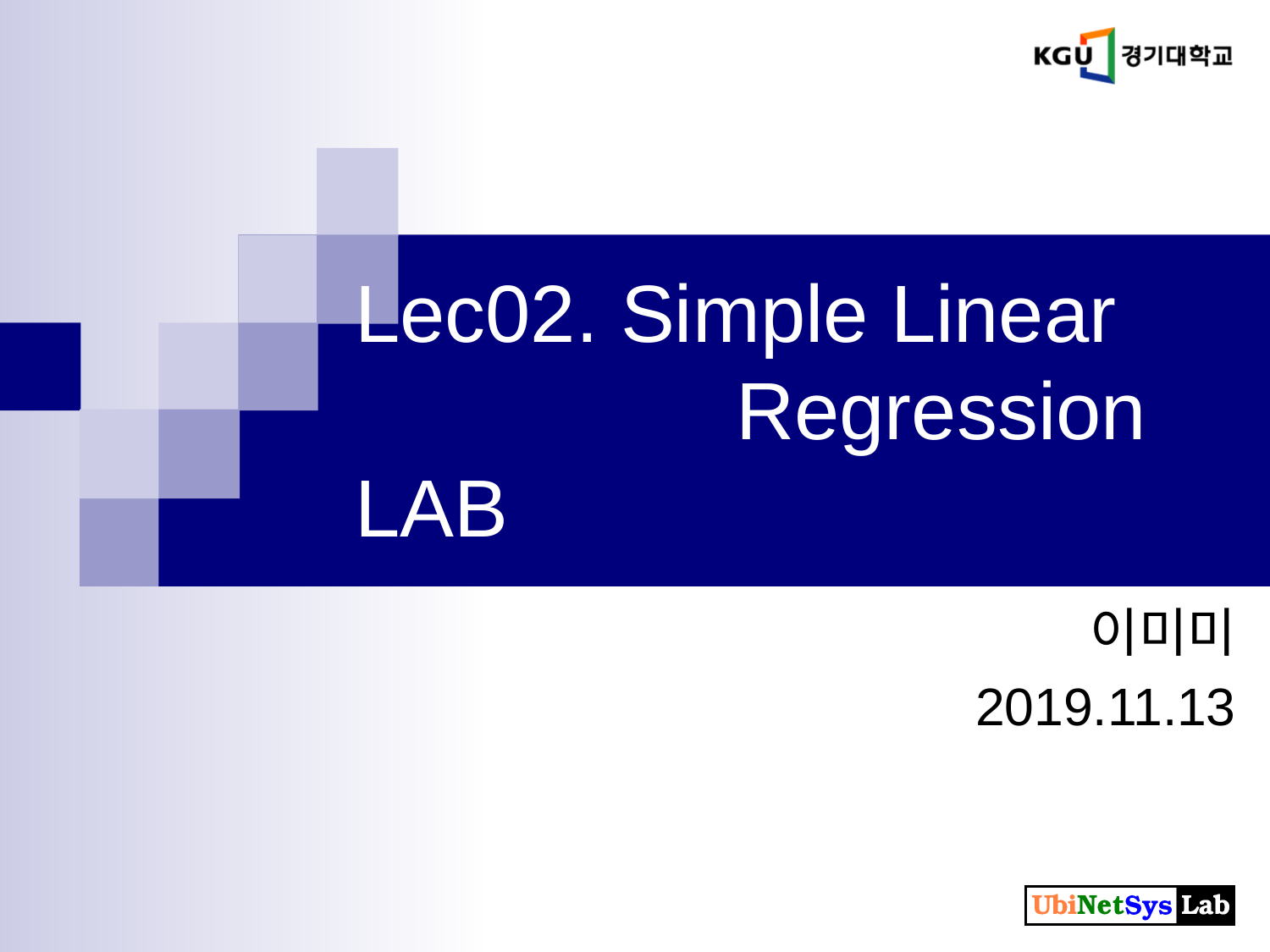

# Lec02. Simple Linear 			Regression LAB
이미미
2019.11.13